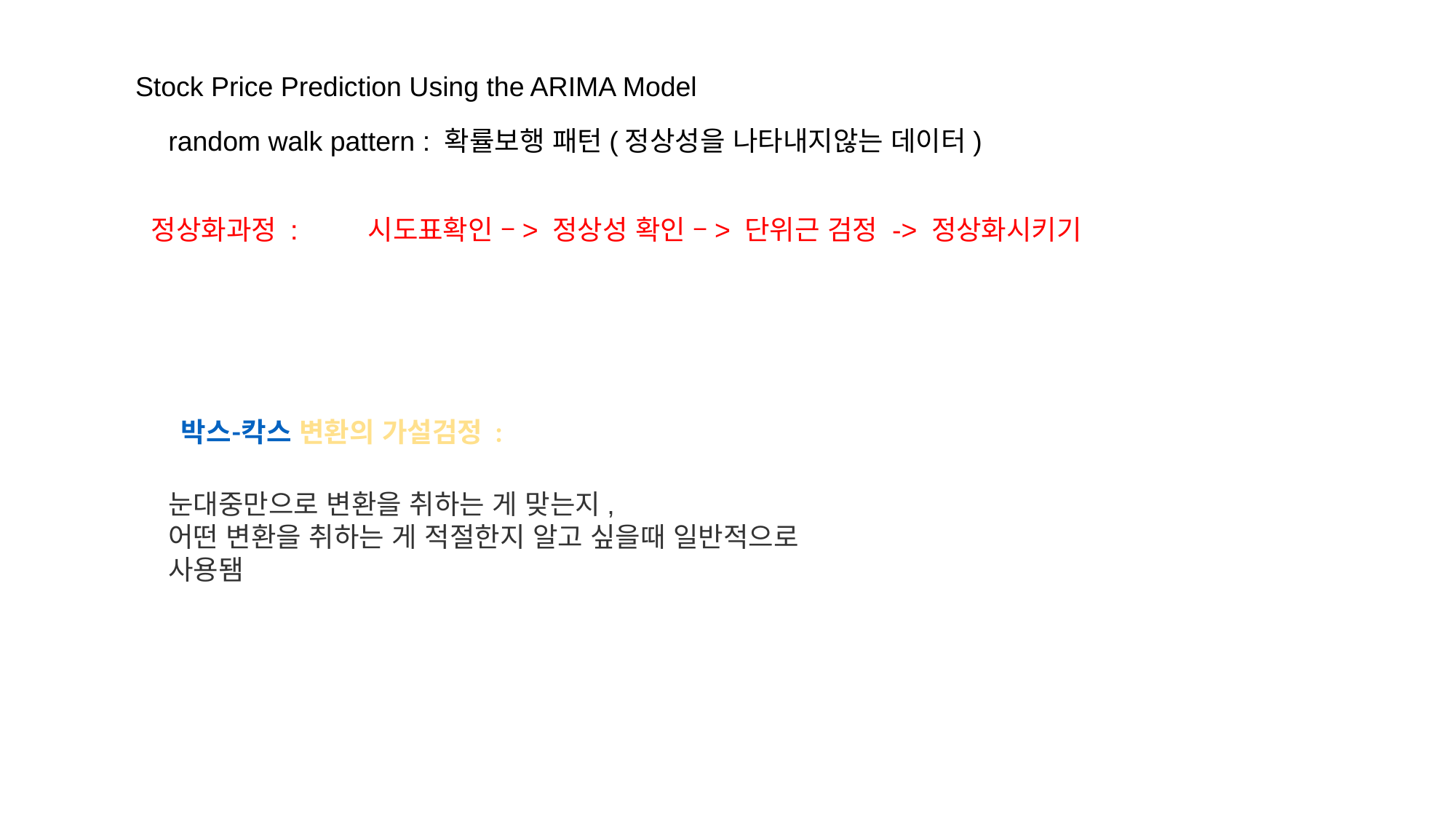

Stock Price Prediction Using the ARIMA Model
random walk pattern : 확률보행 패턴(정상성을 나타내지않는 데이터)
정상화과정 :
시도표확인 –> 정상성 확인 –> 단위근 검정 -> 정상화시키기
 박스-칵스 변환의 가설검정 :

눈대중만으로 변환을 취하는 게 맞는지,
어떤 변환을 취하는 게 적절한지 알고 싶을때 일반적으로 사용됌